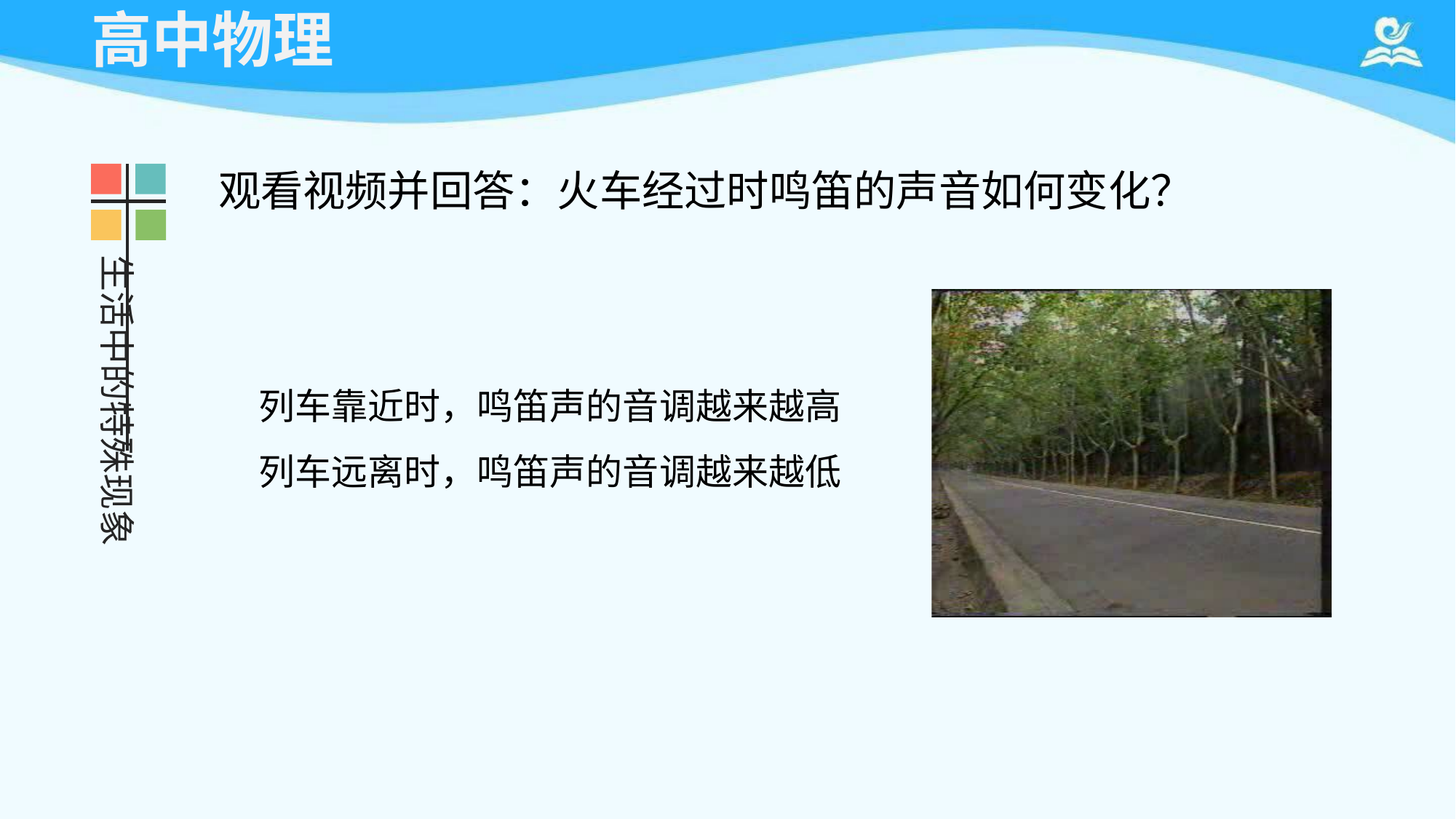

# 高中物理
观看视频并回答：火车经过时鸣笛的声音如何变化？

生活中的特殊现象

列车靠近时，鸣笛声的音调越来越高 列车远离时，鸣笛声的音调越来越低